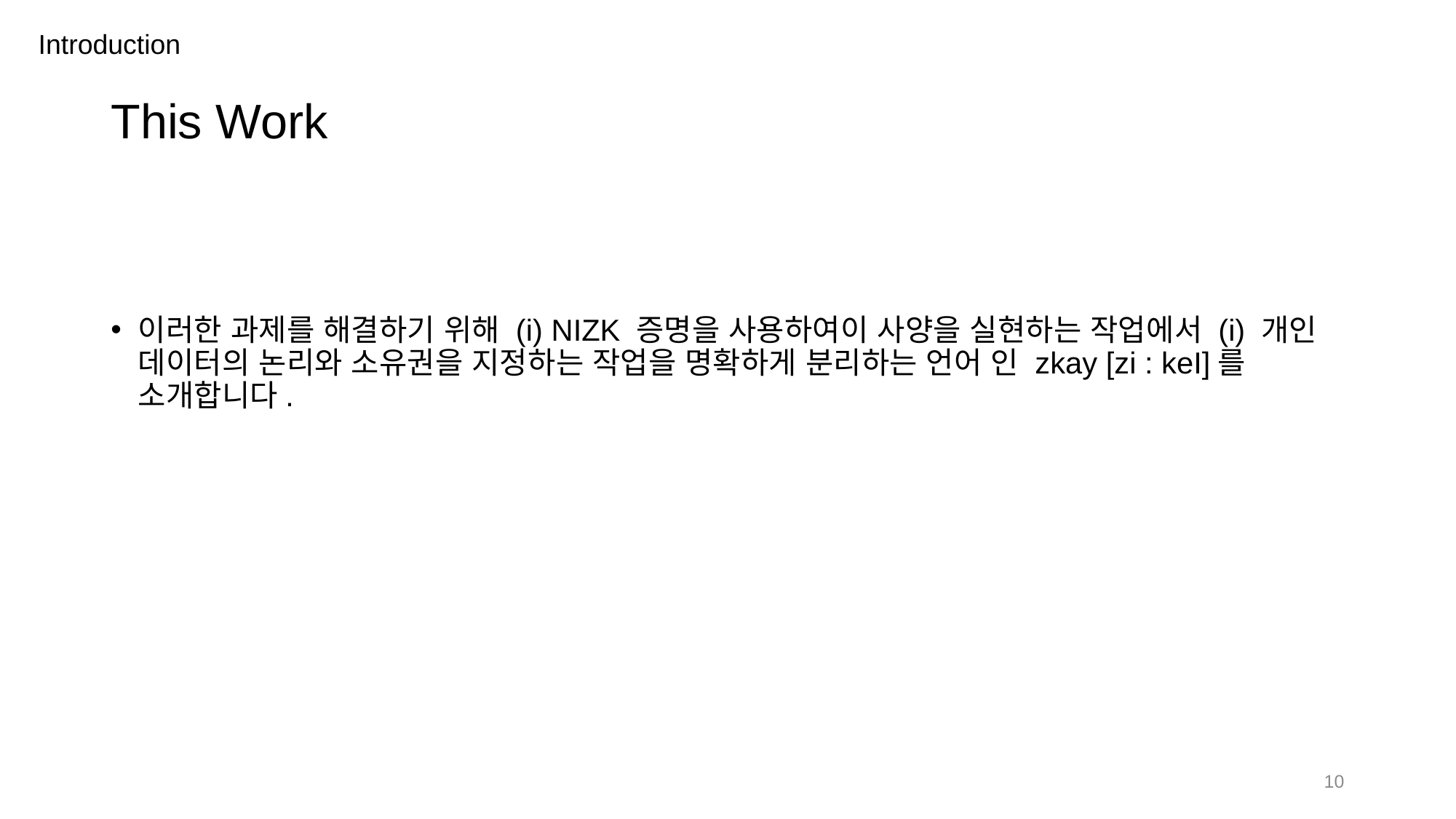

Introduction
# This Work
이러한 과제를 해결하기 위해 (i) NIZK 증명을 사용하여이 사양을 실현하는 작업에서 (i) 개인 데이터의 논리와 소유권을 지정하는 작업을 명확하게 분리하는 언어 인 zkay [zi : keI]를 소개합니다.
10